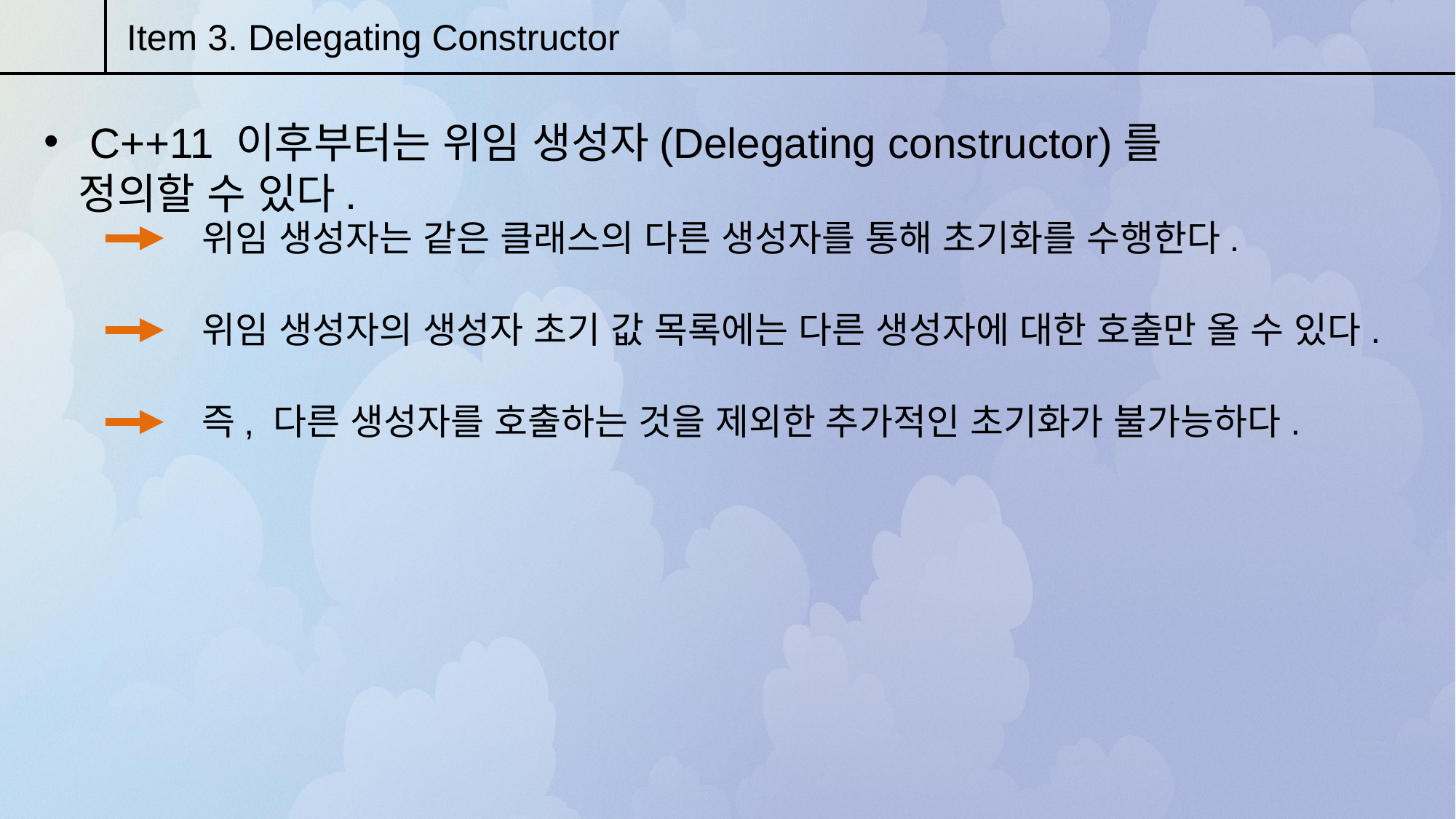

Item 3. Delegating Constructor
 C++11 이후부터는 위임 생성자(Delegating constructor)를 정의할 수 있다.
위임 생성자는 같은 클래스의 다른 생성자를 통해 초기화를 수행한다.
위임 생성자의 생성자 초기 값 목록에는 다른 생성자에 대한 호출만 올 수 있다.
즉, 다른 생성자를 호출하는 것을 제외한 추가적인 초기화가 불가능하다.